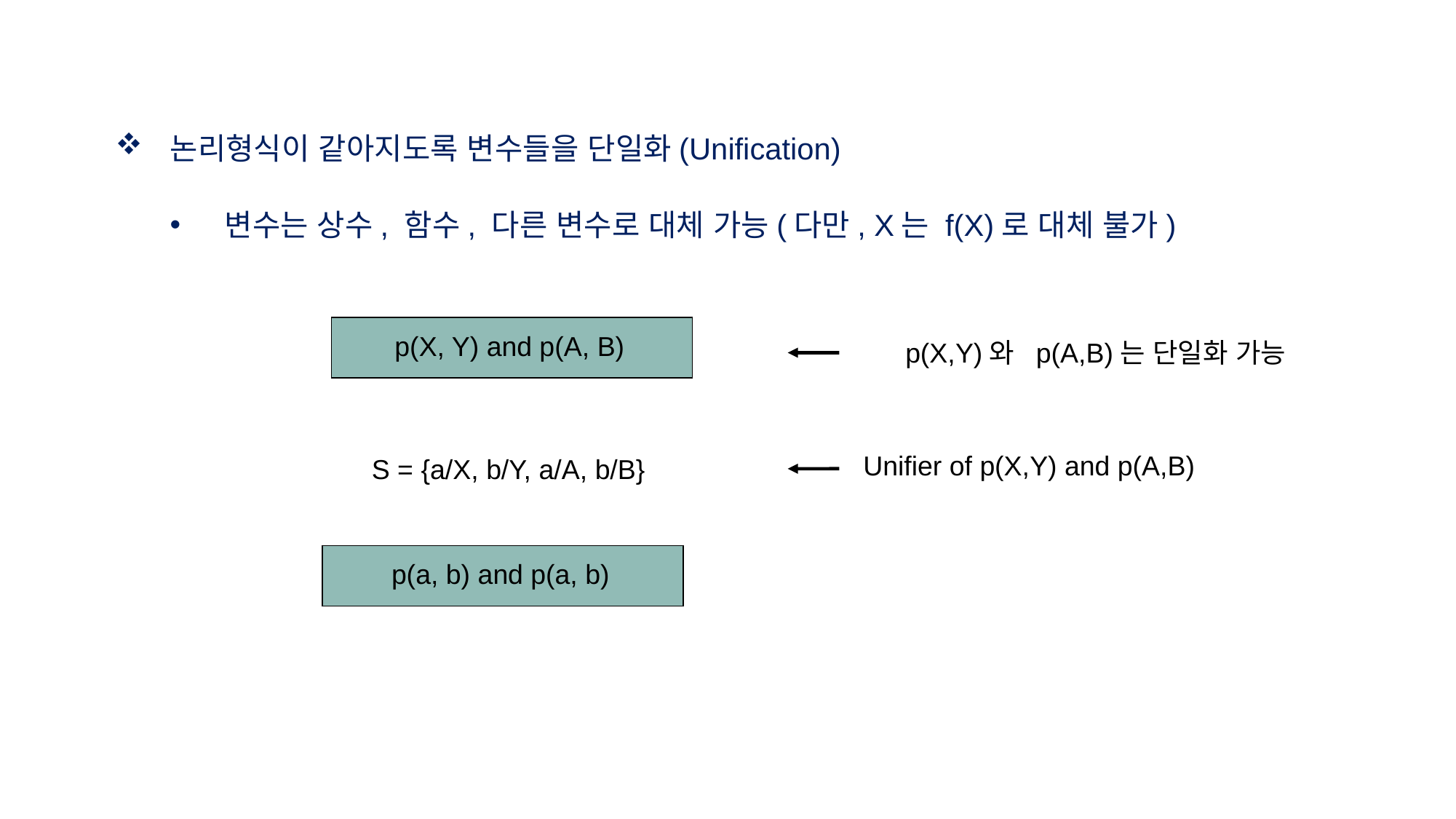

논리형식이 같아지도록 변수들을 단일화(Unification)

변수는 상수, 함수, 다른 변수로 대체 가능(다만, X는 f(X)로 대체 불가)
p(X, Y) and p(A, B)
p(X,Y)와  p(A,B)는 단일화 가능

Unifier of p(X,Y) and p(A,B)

S = {a/X, b/Y, a/A, b/B}
p(a, b) and p(a, b)